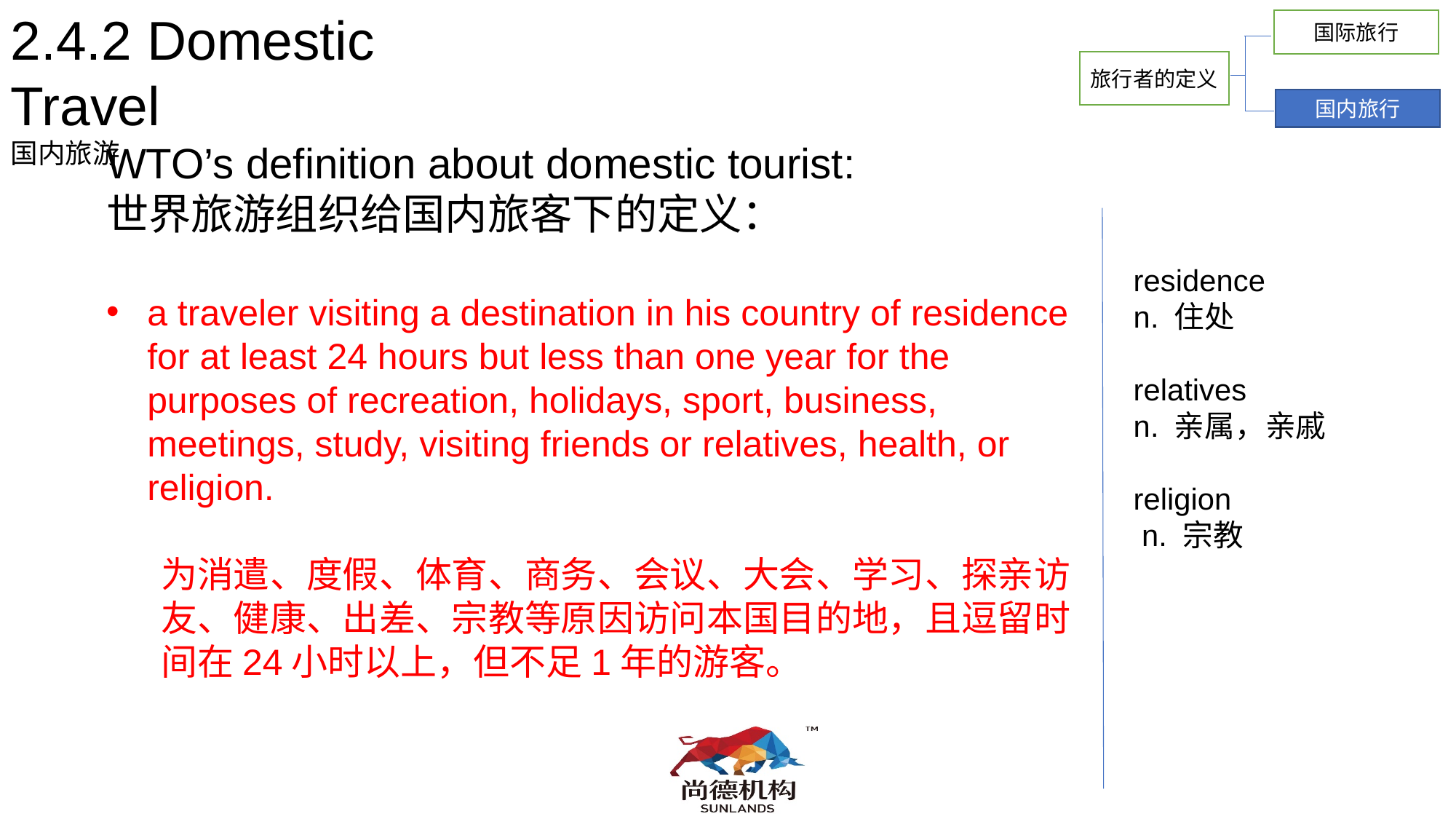

2.4.2 Domestic Travel
国内旅游
国际旅行
旅行者的定义
国内旅行
WTO’s definition about domestic tourist:
世界旅游组织给国内旅客下的定义：

a traveler visiting a destination in his country of residence for at least 24 hours but less than one year for the purposes of recreation, holidays, sport, business, meetings, study, visiting friends or relatives, health, or religion.

为消遣、度假、体育、商务、会议、大会、学习、探亲访友、健康、出差、宗教等原因访问本国目的地，且逗留时间在24小时以上，但不足1年的游客。
 residence
 n. 住处

 relatives
 n. 亲属，亲戚

 religion
  n. 宗教